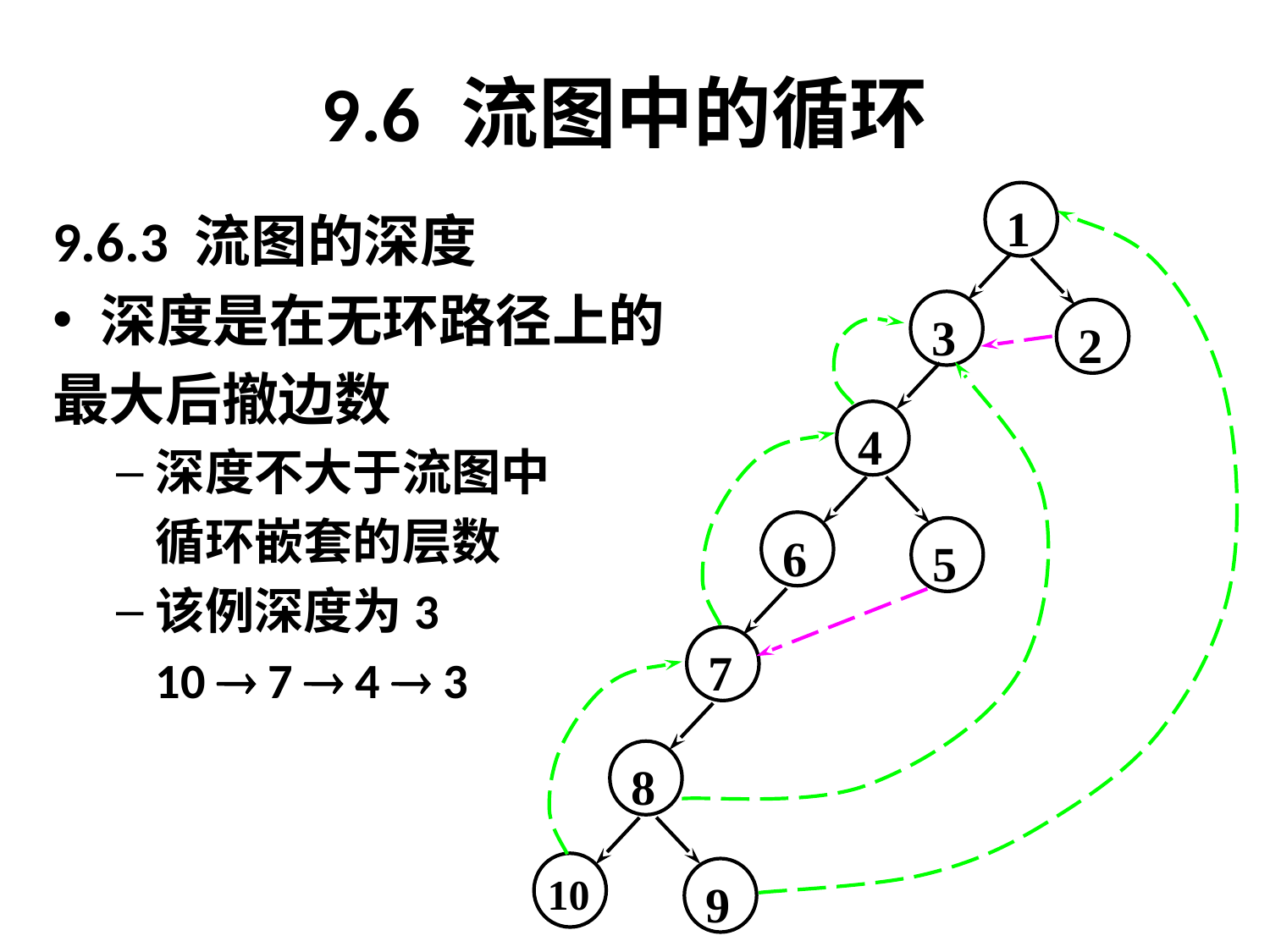

# 9.6 流图中的循环
1

3
2

4

6
5

7

8

10
9
9.6.3 流图的深度
深度是在无环路径上的
最大后撤边数
深度不大于流图中
	循环嵌套的层数
该例深度为3
	10 → 7 → 4 → 3